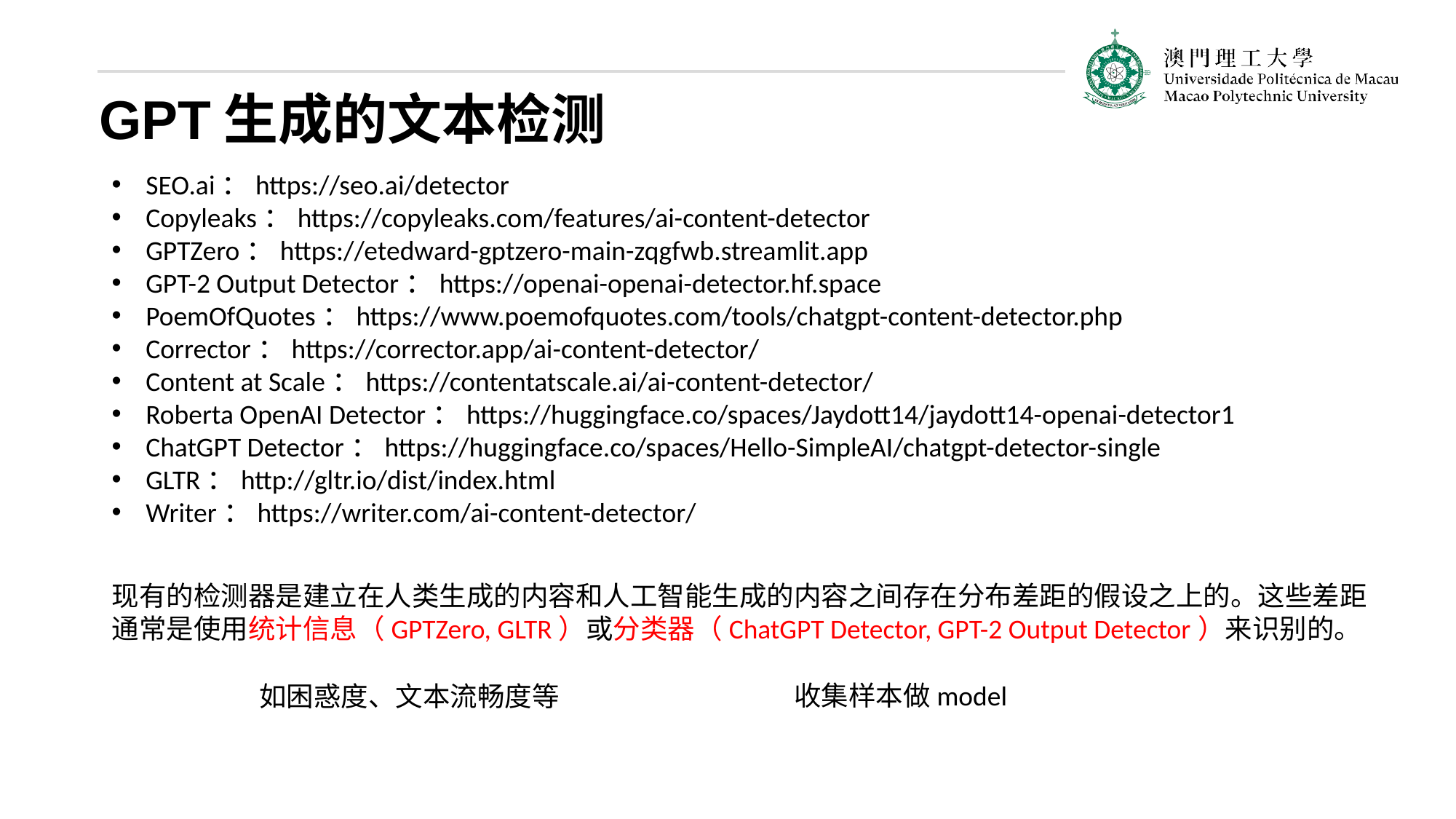

GPT生成的文本检测
SEO.ai：https://seo.ai/detector
Copyleaks：https://copyleaks.com/features/ai-content-detector
GPTZero：https://etedward-gptzero-main-zqgfwb.streamlit.app
GPT-2 Output Detector：https://openai-openai-detector.hf.space
PoemOfQuotes：https://www.poemofquotes.com/tools/chatgpt-content-detector.php
Corrector：https://corrector.app/ai-content-detector/
Content at Scale：https://contentatscale.ai/ai-content-detector/
Roberta OpenAI Detector：https://huggingface.co/spaces/Jaydott14/jaydott14-openai-detector1
ChatGPT Detector：https://huggingface.co/spaces/Hello-SimpleAI/chatgpt-detector-single
GLTR：http://gltr.io/dist/index.html
Writer：https://writer.com/ai-content-detector/
现有的检测器是建立在人类生成的内容和人工智能生成的内容之间存在分布差距的假设之上的。这些差距通常是使用统计信息（GPTZero, GLTR）或分类器（ChatGPT Detector, GPT-2 Output Detector）来识别的。

收集样本做model
如困惑度、文本流畅度等